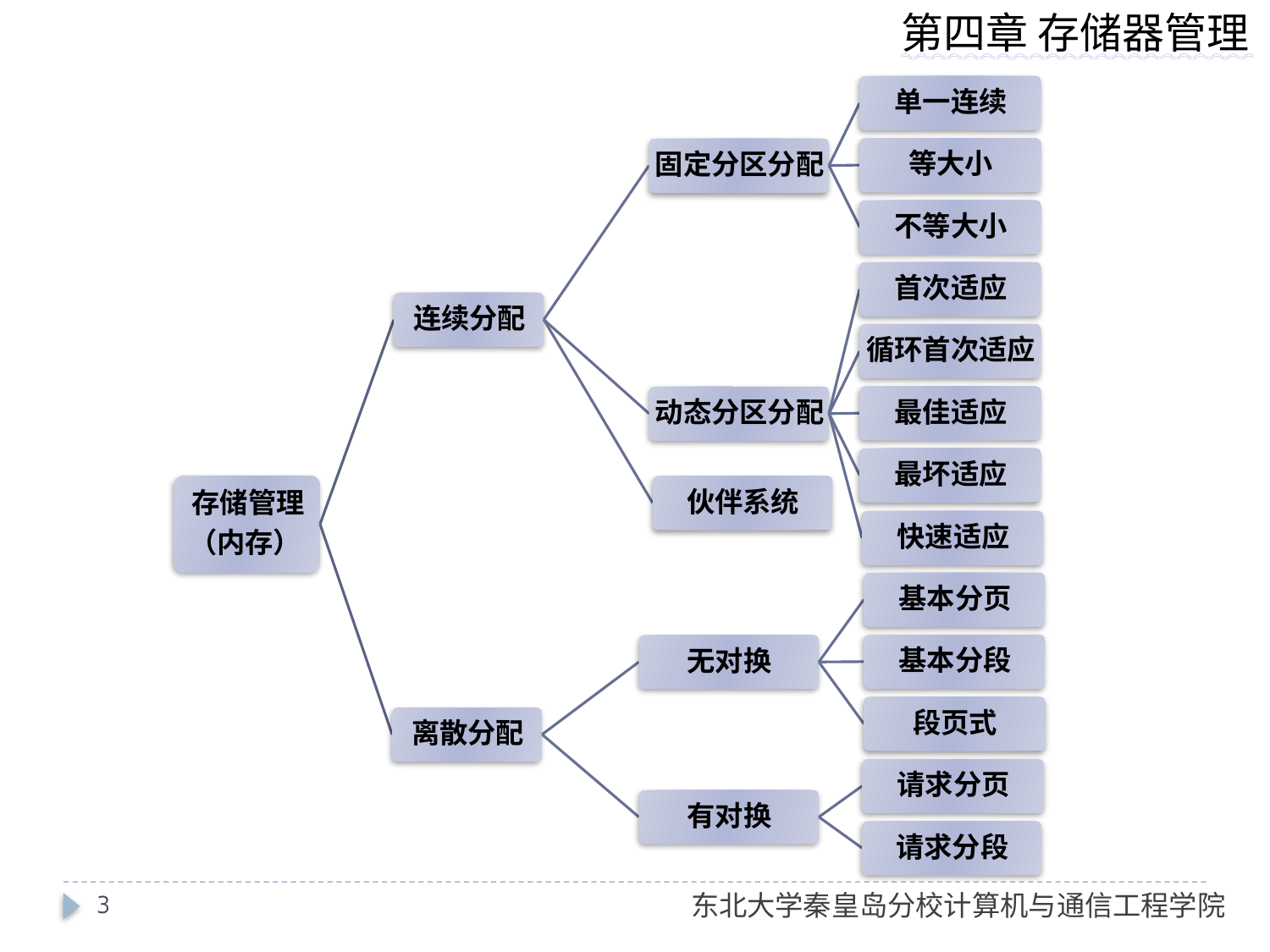

存储管理
（内存）

连续分配

固定分区分配

单一连续

等大小

不等大小

动态分区分配

首次适应

循环首次适应

最佳适应

最坏适应

快速适应

伙伴系统

离散分配

无对换

基本分页

基本分段

段页式

有对换

请求分页

请求分段
3